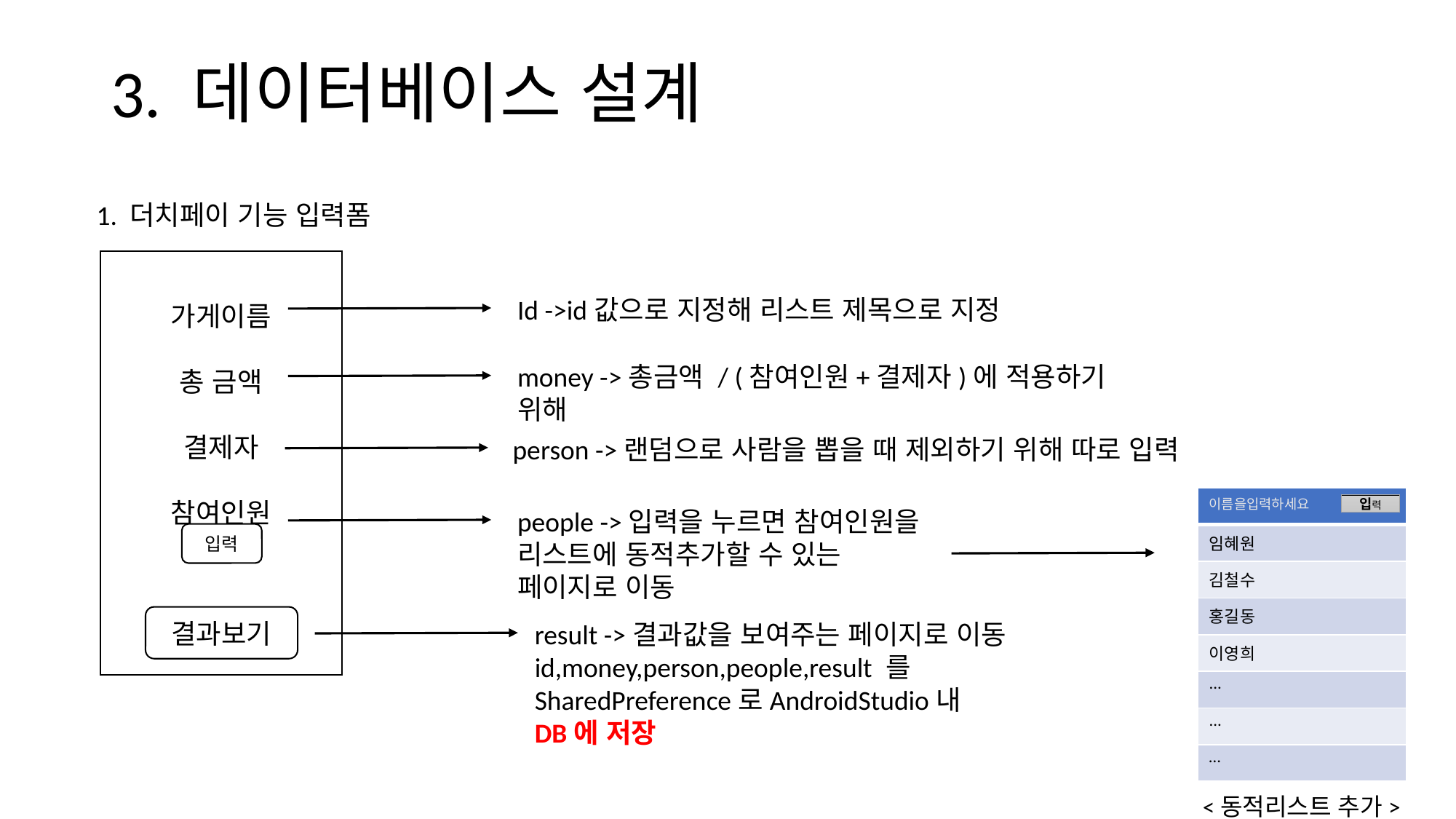

# 3. 데이터베이스 설계
1. 더치페이 기능 입력폼
가게이름

총 금액

결제자

참여인원

Id ->id값으로 지정해 리스트 제목으로 지정
money ->총금액 / (참여인원+결제자)에 적용하기 위해
person ->랜덤으로 사람을 뽑을 때 제외하기 위해 따로 입력
| 이름을입력하세요 |
| --- |
| 임혜원 |
| 김철수 |
| 홍길동 |
| 이영희 |
| ... |
| ... |
| … |
입력
people ->입력을 누르면 참여인원을
리스트에 동적추가할 수 있는
페이지로 이동
입력
결과보기
result ->결과값을 보여주는 페이지로 이동
id,money,person,people,result 를 SharedPreference로AndroidStudio내
DB에 저장
<동적리스트 추가>